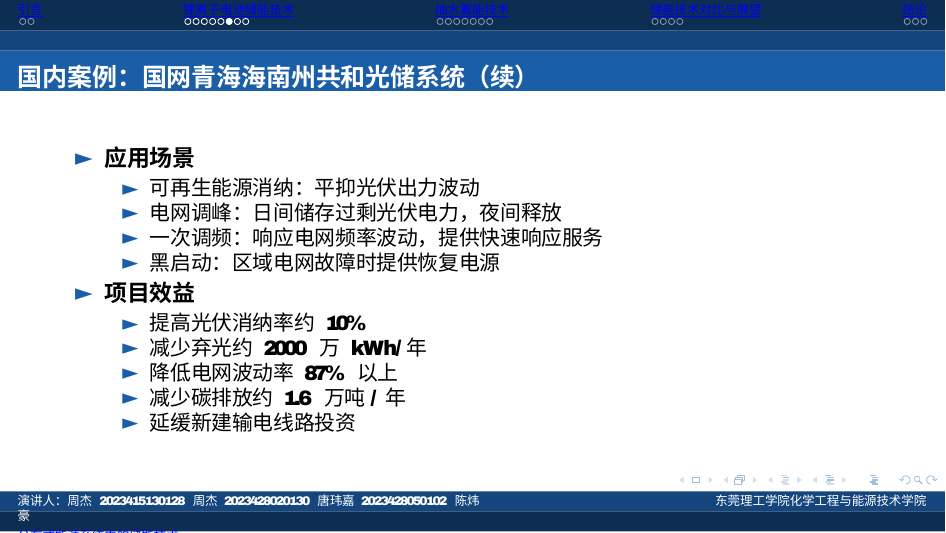

引言
锂离子电池储能技术
抽水蓄能技术
储能技术对比与展望
结论

国内案例：国网青海海南州共和光储系统（续）
应用场景
可再生能源消纳：平抑光伏出力波动
电网调峰：日间储存过剩光伏电力，夜间释放
一次调频：响应电网频率波动，提供快速响应服务
黑启动：区域电网故障时提供恢复电源
项目效益
提高光伏消纳率约 10%
减少弃光约 2000  万 kWh/年
降低电网波动率 87% 以上
减少碳排放约 1.6 万吨/年
延缓新建输电线路投资
演讲人：周杰 2023415130128 周杰 2023428020130 唐玮嘉 2023428050102 陈炜豪
分布式能源系统中的储能技术
东莞理工学院化学工程与能源技术学院